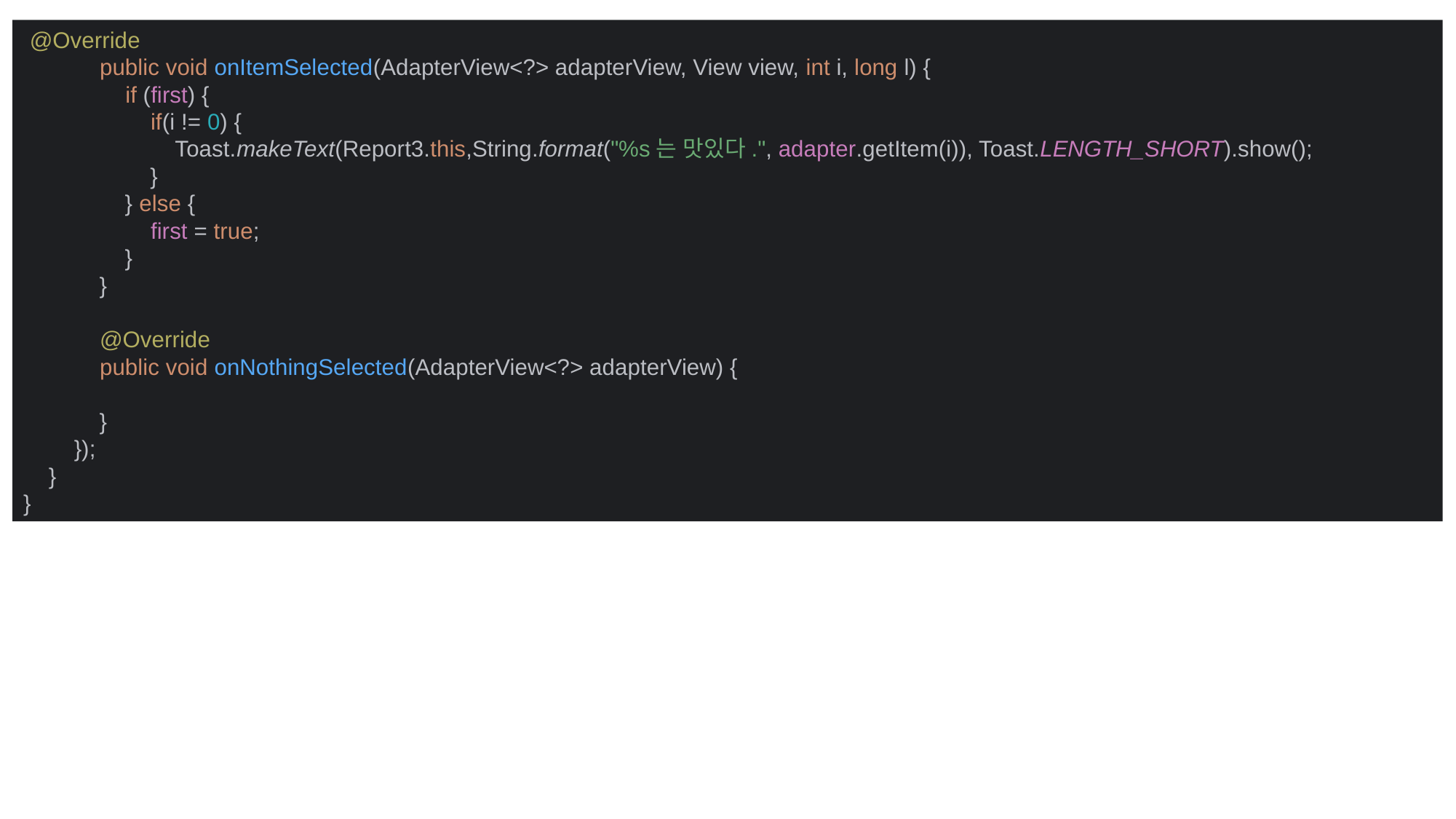

@Override
            public void onItemSelected(AdapterView<?> adapterView, View view, int i, long l) {
                if (first) {
                    if(i != 0) {
                        Toast.makeText(Report3.this,String.format("%s는 맛있다.", adapter.getItem(i)), Toast.LENGTH_SHORT).show();
                    }
                } else {
                    first = true;
                }
            }
            @Override
            public void onNothingSelected(AdapterView<?> adapterView) {
            }
        });
    }
}